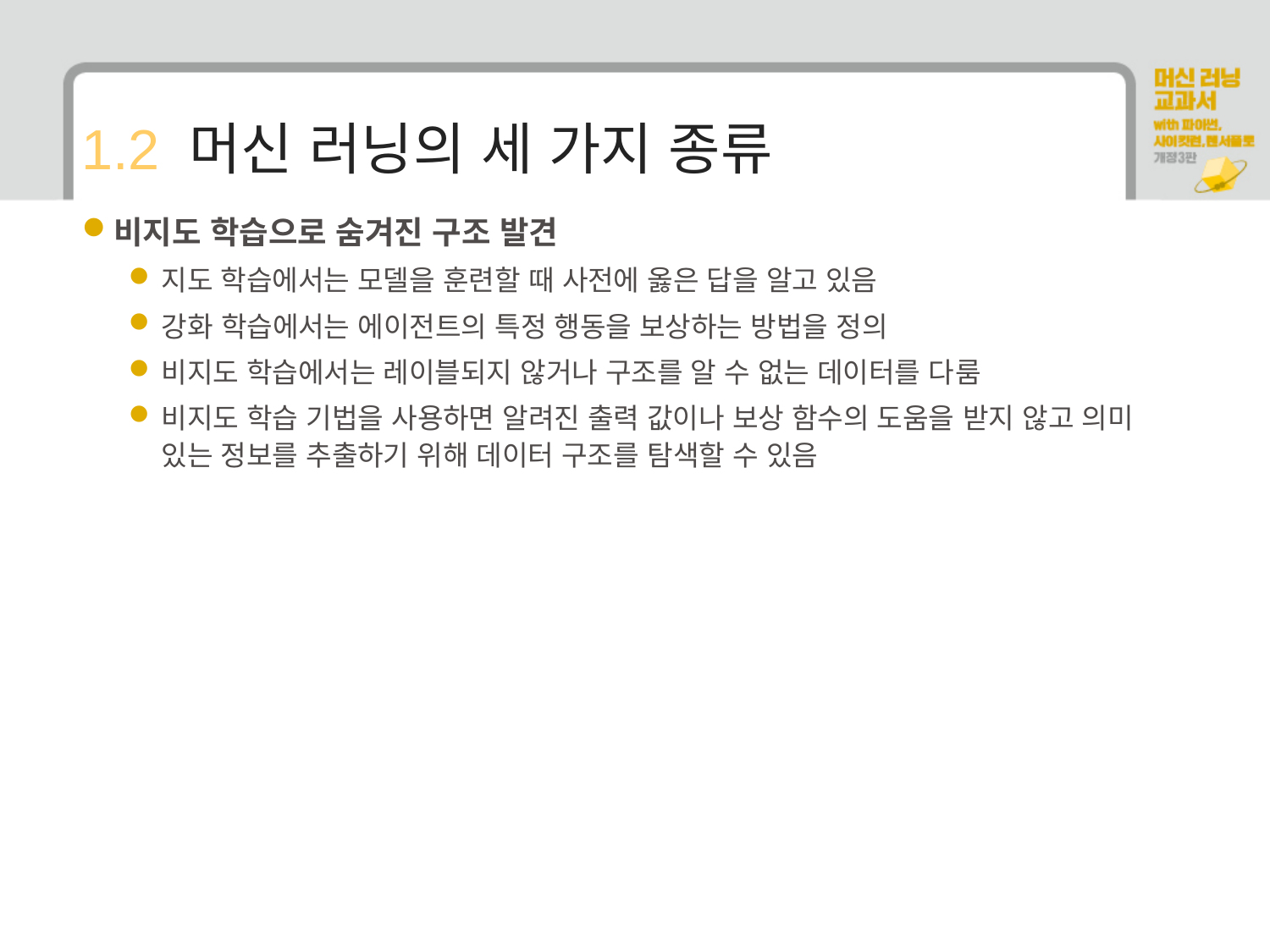

# 1.2 머신 러닝의 세 가지 종류
비지도 학습으로 숨겨진 구조 발견
지도 학습에서는 모델을 훈련할 때 사전에 옳은 답을 알고 있음
강화 학습에서는 에이전트의 특정 행동을 보상하는 방법을 정의
비지도 학습에서는 레이블되지 않거나 구조를 알 수 없는 데이터를 다룸
비지도 학습 기법을 사용하면 알려진 출력 값이나 보상 함수의 도움을 받지 않고 의미 있는 정보를 추출하기 위해 데이터 구조를 탐색할 수 있음